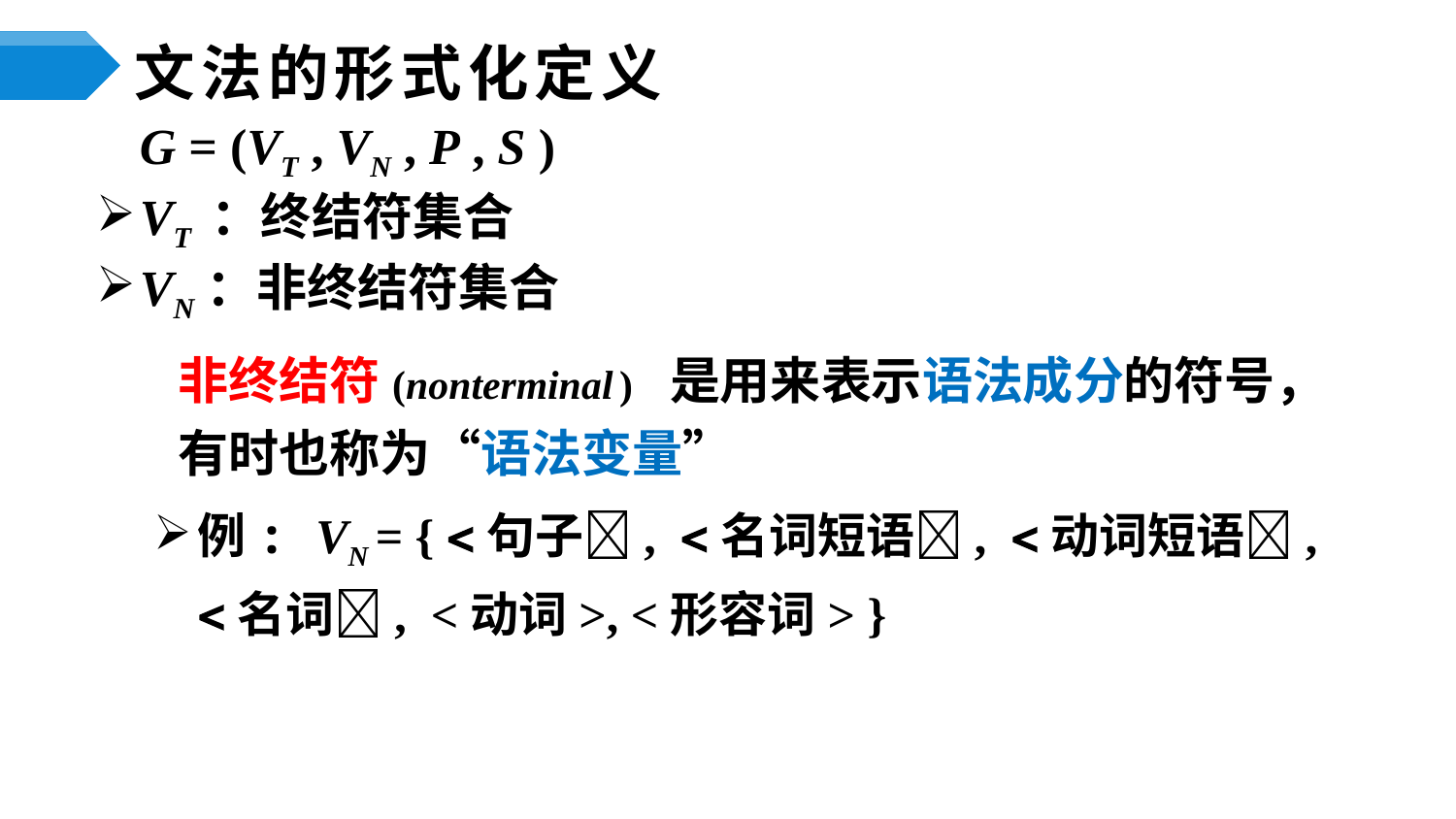

# 文法的形式化定义
	G = (VT , VN , P , S )
VT ：终结符集合
VN：非终结符集合
非终结符(nonterminal) 是用来表示语法成分的符号，有时也称为“语法变量”
例: VN = { <句子>,  <名词短语>,  <动词短语>,  <名词>,  <动词>, <形容词> }